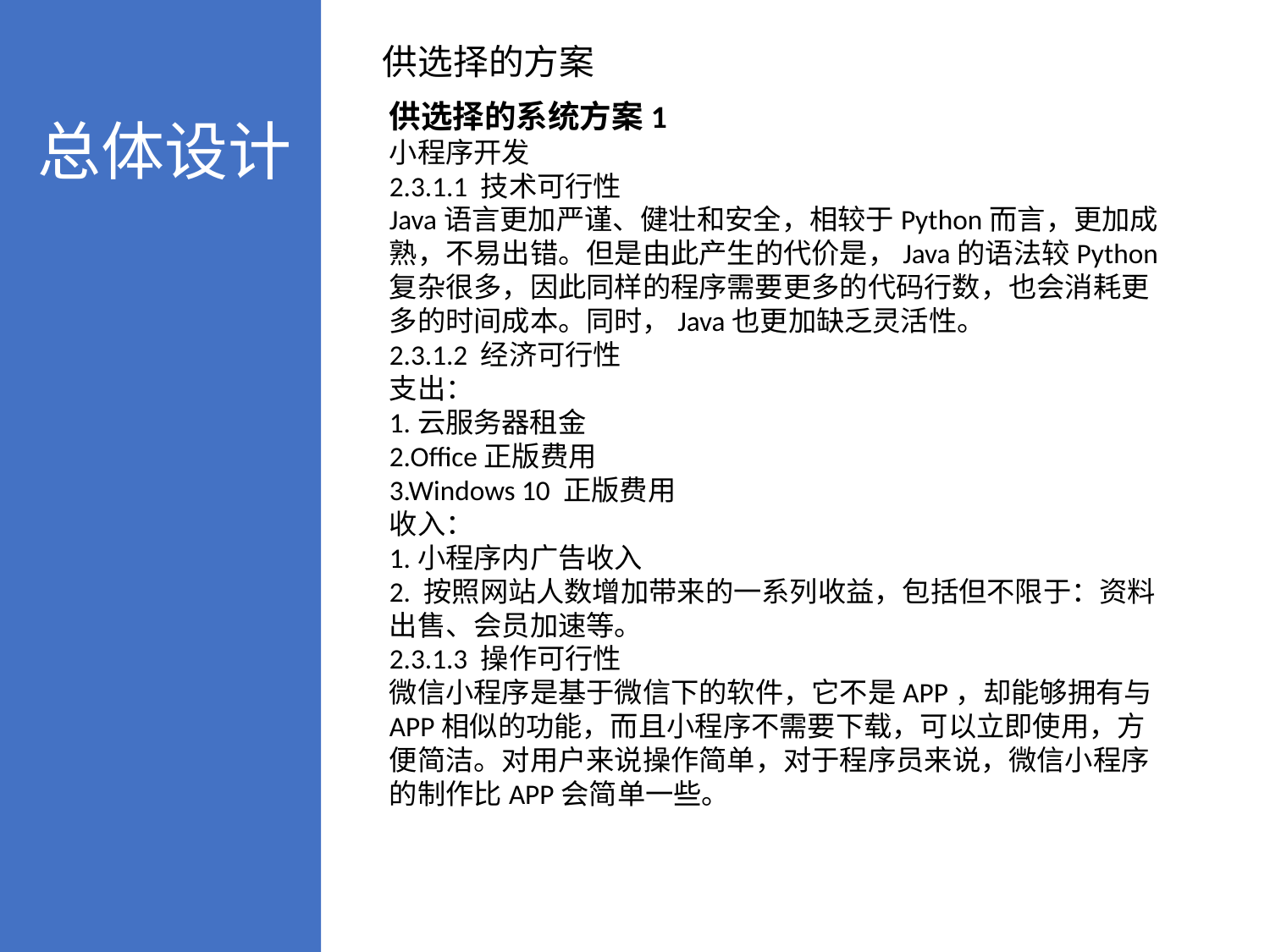

总体设计
供选择的方案
供选择的系统方案1
小程序开发
2.3.1.1 技术可行性
Java语言更加严谨、健壮和安全，相较于Python而言，更加成熟，不易出错。但是由此产生的代价是，Java的语法较Python复杂很多，因此同样的程序需要更多的代码行数，也会消耗更多的时间成本。同时，Java也更加缺乏灵活性。
2.3.1.2 经济可行性
支出：
1.云服务器租金
2.Office正版费用
3.Windows 10 正版费用
收入：
1.小程序内广告收入
2. 按照网站人数增加带来的一系列收益，包括但不限于：资料出售、会员加速等。
2.3.1.3 操作可行性
微信小程序是基于微信下的软件，它不是APP，却能够拥有与APP相似的功能，而且小程序不需要下载，可以立即使用，方便简洁。对用户来说操作简单，对于程序员来说，微信小程序的制作比APP会简单一些。